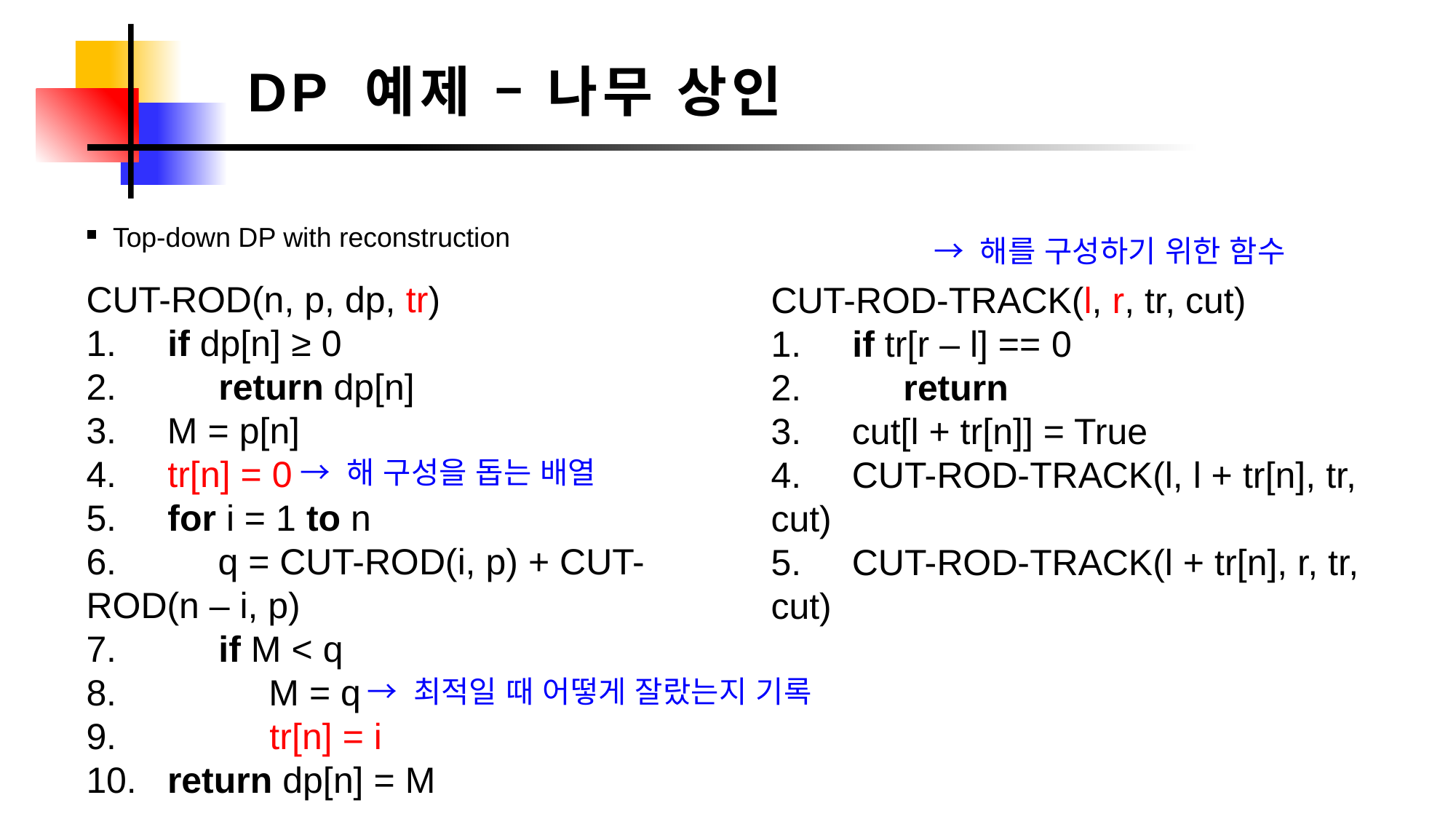

DP 예제 – 나무 상인
Top-down DP with reconstruction

→ 해를 구성하기 위한 함수
CUT-ROD(n, p, dp, tr)
1.     if dp[n] ≥ 0
2.          return dp[n]
3.     M = p[n]
4.     tr[n] = 0
5.     for i = 1 to n
6.          q = CUT-ROD(i, p) + CUT-ROD(n – i, p)
7.          if M < q
8.               M = q
9.               tr[n] = i
10.   return dp[n] = M
CUT-ROD-TRACK(l, r, tr, cut)
1.     if tr[r – l] == 0
2.          return
3.     cut[l + tr[n]] = True
4.     CUT-ROD-TRACK(l, l + tr[n], tr, cut)
5.     CUT-ROD-TRACK(l + tr[n], r, tr, cut)
→ 해 구성을 돕는 배열
→ 최적일 때 어떻게 잘랐는지 기록